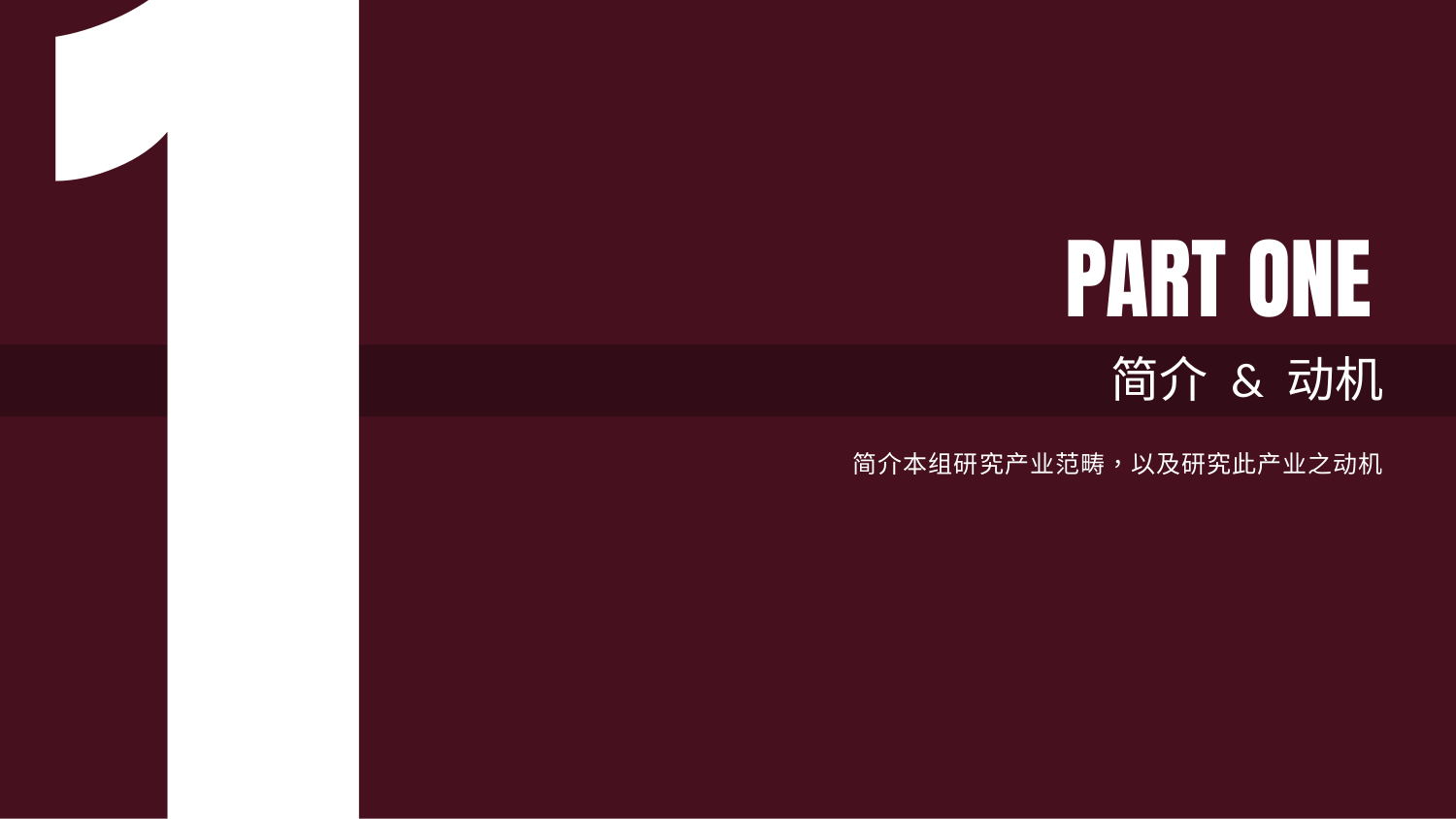

1
PART ONE
简介 & 动机

简介本组研究产业范畴，以及研究此产业之动机